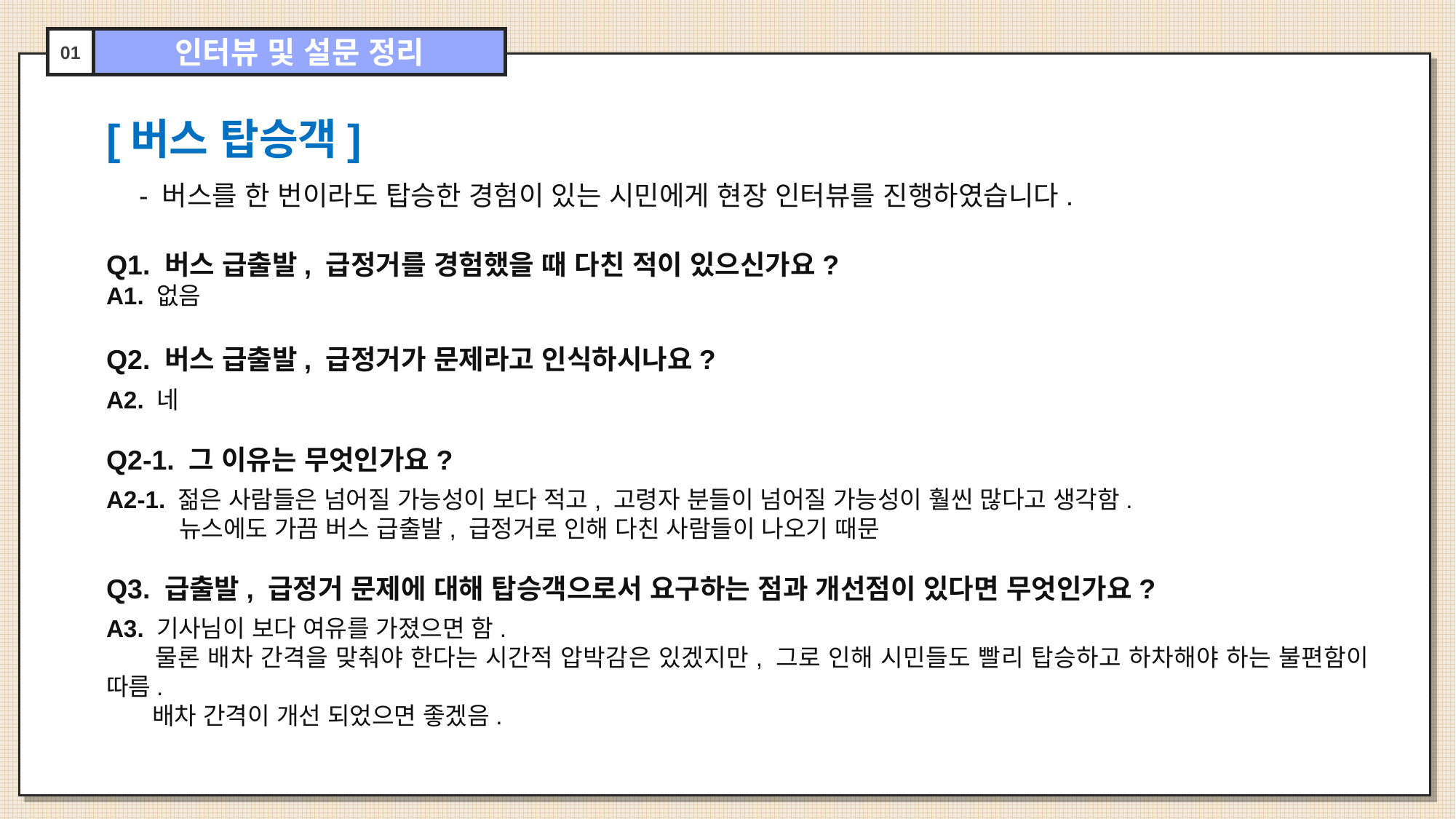

01
인터뷰 및 설문 정리

[버스 탑승객]
 - 버스를 한 번이라도 탑승한 경험이 있는 시민에게 현장 인터뷰를 진행하였습니다.
Q1. 버스 급출발, 급정거를 경험했을 때 다친 적이 있으신가요?
A1. 없음

Q2. 버스 급출발, 급정거가 문제라고 인식하시나요?

A2. 네

Q2-1. 그 이유는 무엇인가요?

A2-1. 젊은 사람들은 넘어질 가능성이 보다 적고, 고령자 분들이 넘어질 가능성이 훨씬 많다고 생각함.
          뉴스에도 가끔 버스 급출발, 급정거로 인해 다친 사람들이 나오기 때문

Q3. 급출발, 급정거 문제에 대해 탑승객으로서 요구하는 점과 개선점이 있다면 무엇인가요?

A3. 기사님이 보다 여유를 가졌으면 함.
      물론 배차 간격을 맞춰야 한다는 시간적 압박감은 있겠지만, 그로 인해 시민들도 빨리 탑승하고 하차해야 하는 불편함이 따름.
      배차 간격이 개선 되었으면 좋겠음.